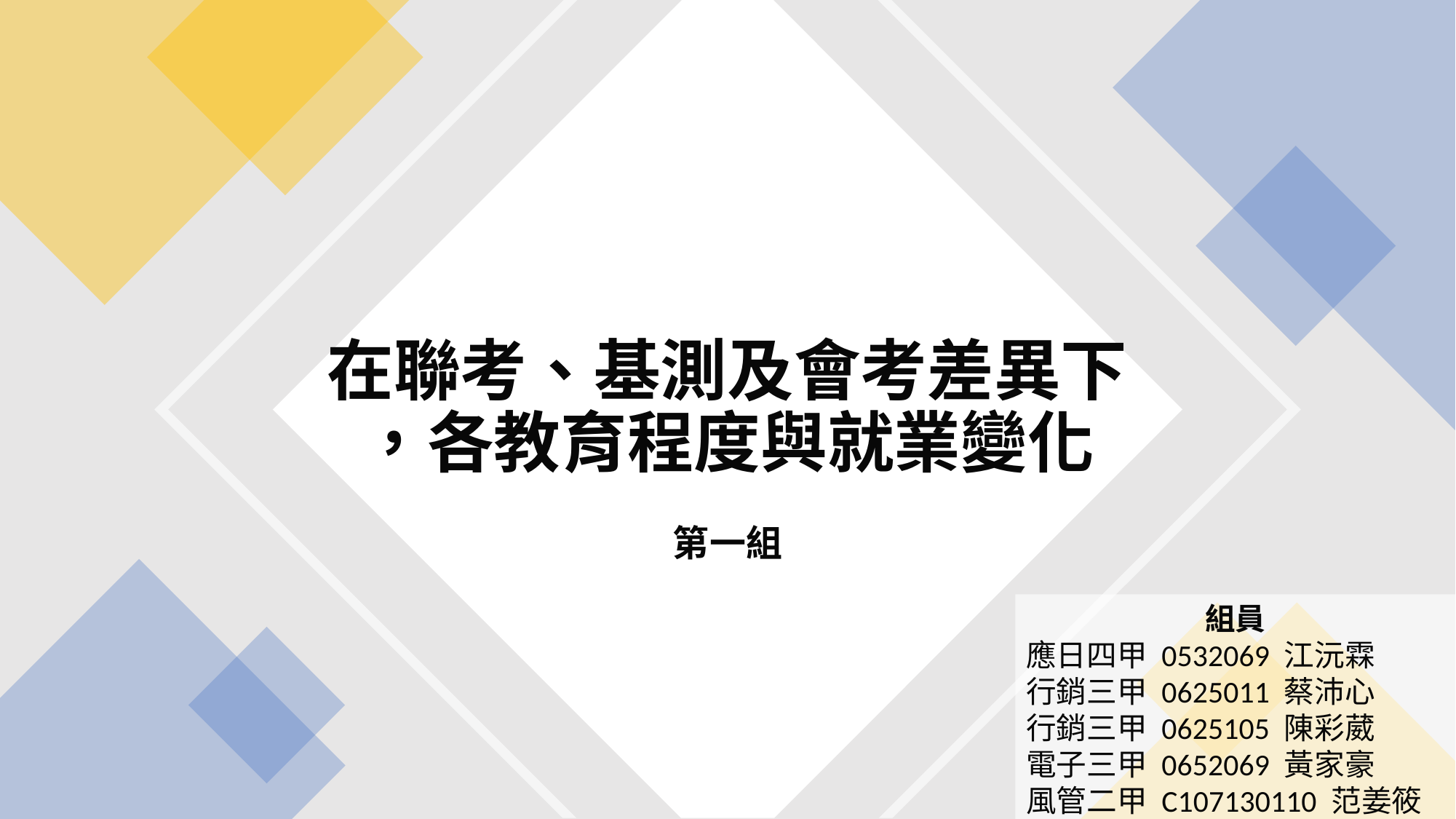

# 在聯考、基測及會考差異下 ，各教育程度與就業變化
第一組

組員
應日四甲 0532069 江沅霖
行銷三甲 0625011 蔡沛心
行銷三甲 0625105 陳彩葳
電子三甲 0652069 黃家豪
風管二甲 C107130110 范姜筱婷